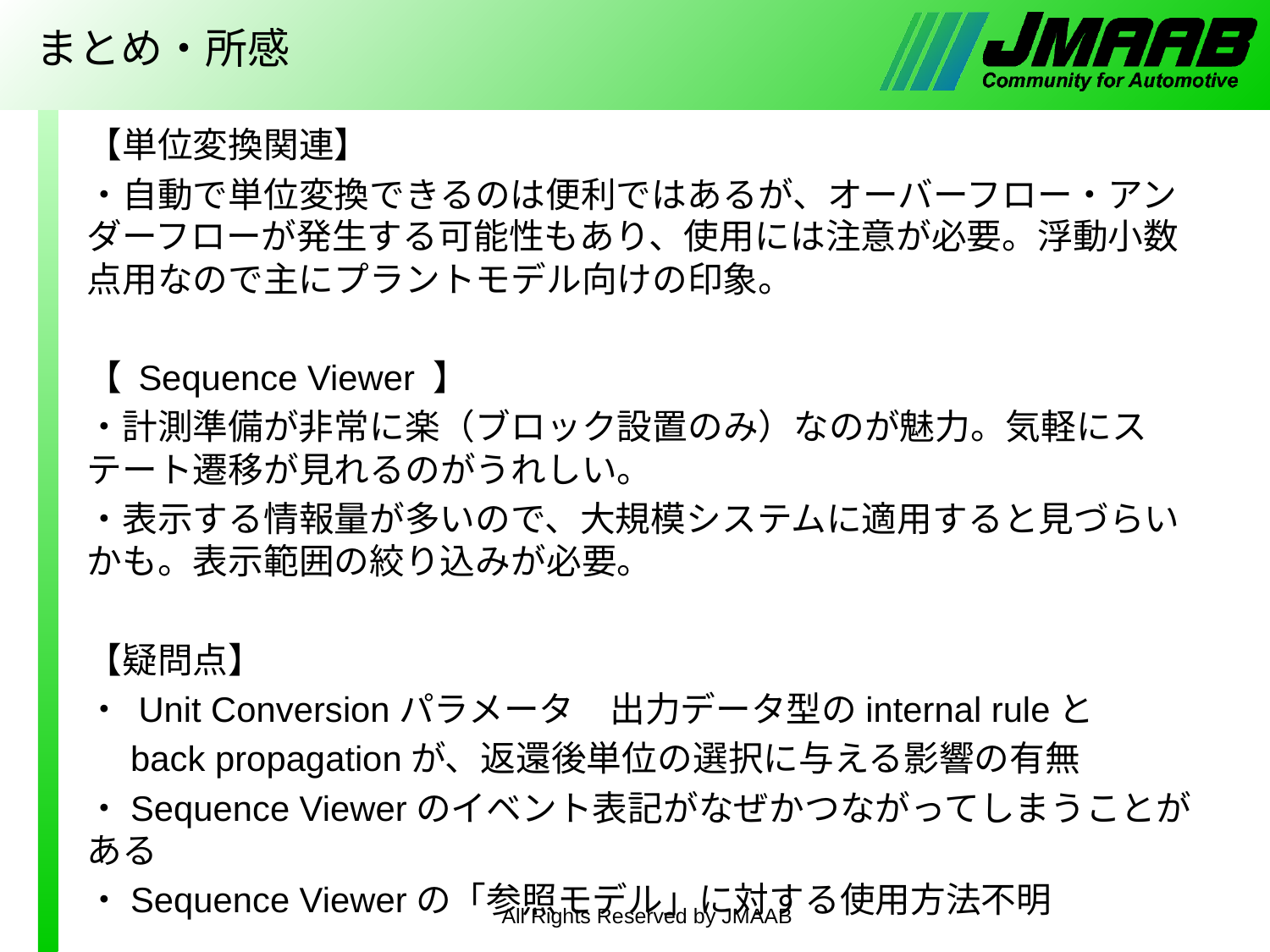

# まとめ・所感
【単位変換関連】
・自動で単位変換できるのは便利ではあるが、オーバーフロー・アンダーフローが発生する可能性もあり、使用には注意が必要。浮動小数点用なので主にプラントモデル向けの印象。

【 Sequence Viewer 】
・計測準備が非常に楽（ブロック設置のみ）なのが魅力。気軽にステート遷移が見れるのがうれしい。
・表示する情報量が多いので、大規模システムに適用すると見づらいかも。表示範囲の絞り込みが必要。

【疑問点】
・ Unit Conversionパラメータ　出力データ型のinternal ruleと
　back propagationが、返還後単位の選択に与える影響の有無
・Sequence Viewerのイベント表記がなぜかつながってしまうことがある
・Sequence Viewerの「参照モデル」に対する使用方法不明